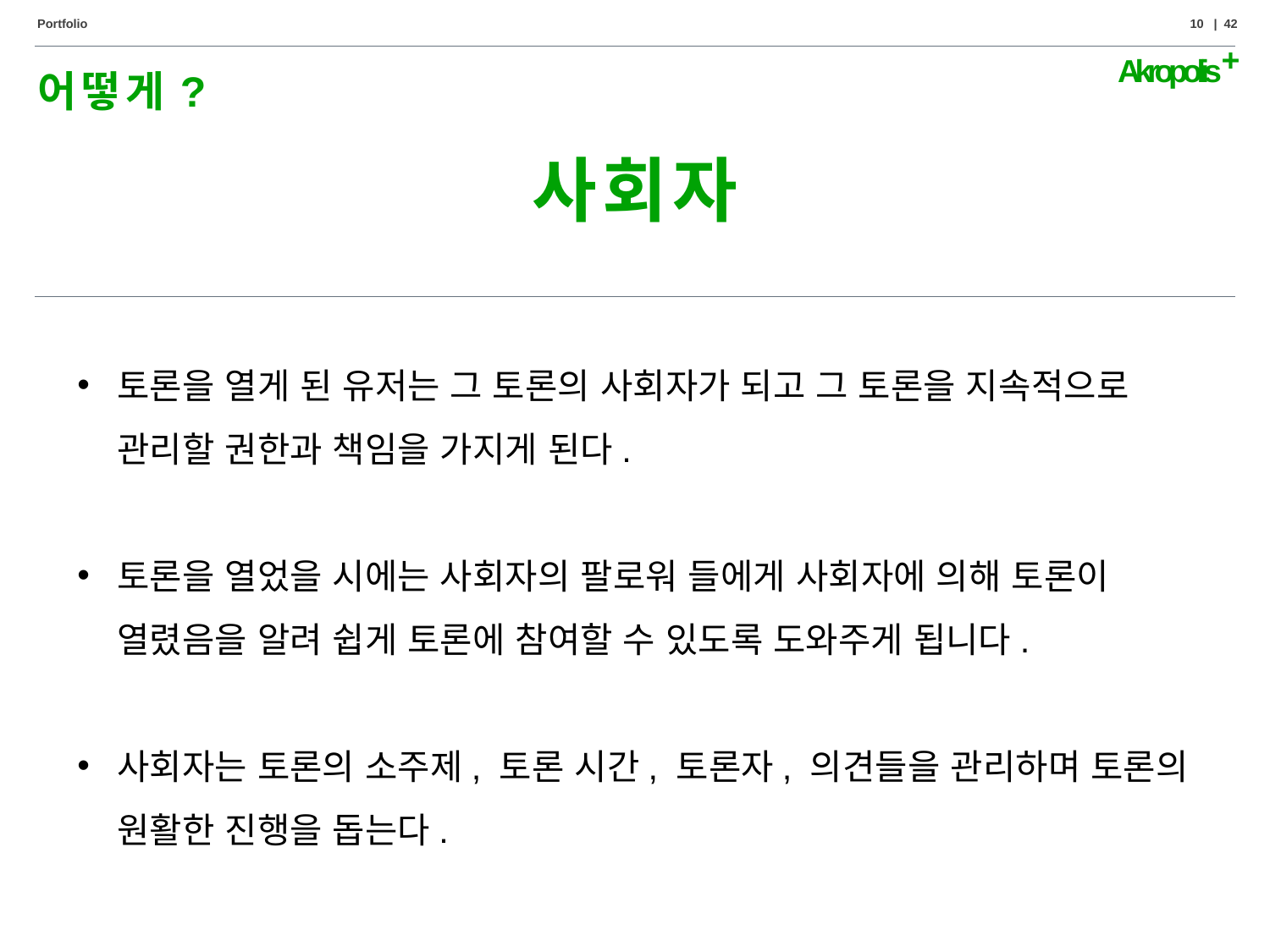

Portfolio
10   |  42
+
Akropolis
어떻게?
사회자
토론을 열게 된 유저는 그 토론의 사회자가 되고 그 토론을 지속적으로 관리할 권한과 책임을 가지게 된다.

토론을 열었을 시에는 사회자의 팔로워 들에게 사회자에 의해 토론이 열렸음을 알려 쉽게 토론에 참여할 수 있도록 도와주게 됩니다.

사회자는 토론의 소주제, 토론 시간, 토론자, 의견들을 관리하며 토론의 원활한 진행을 돕는다.